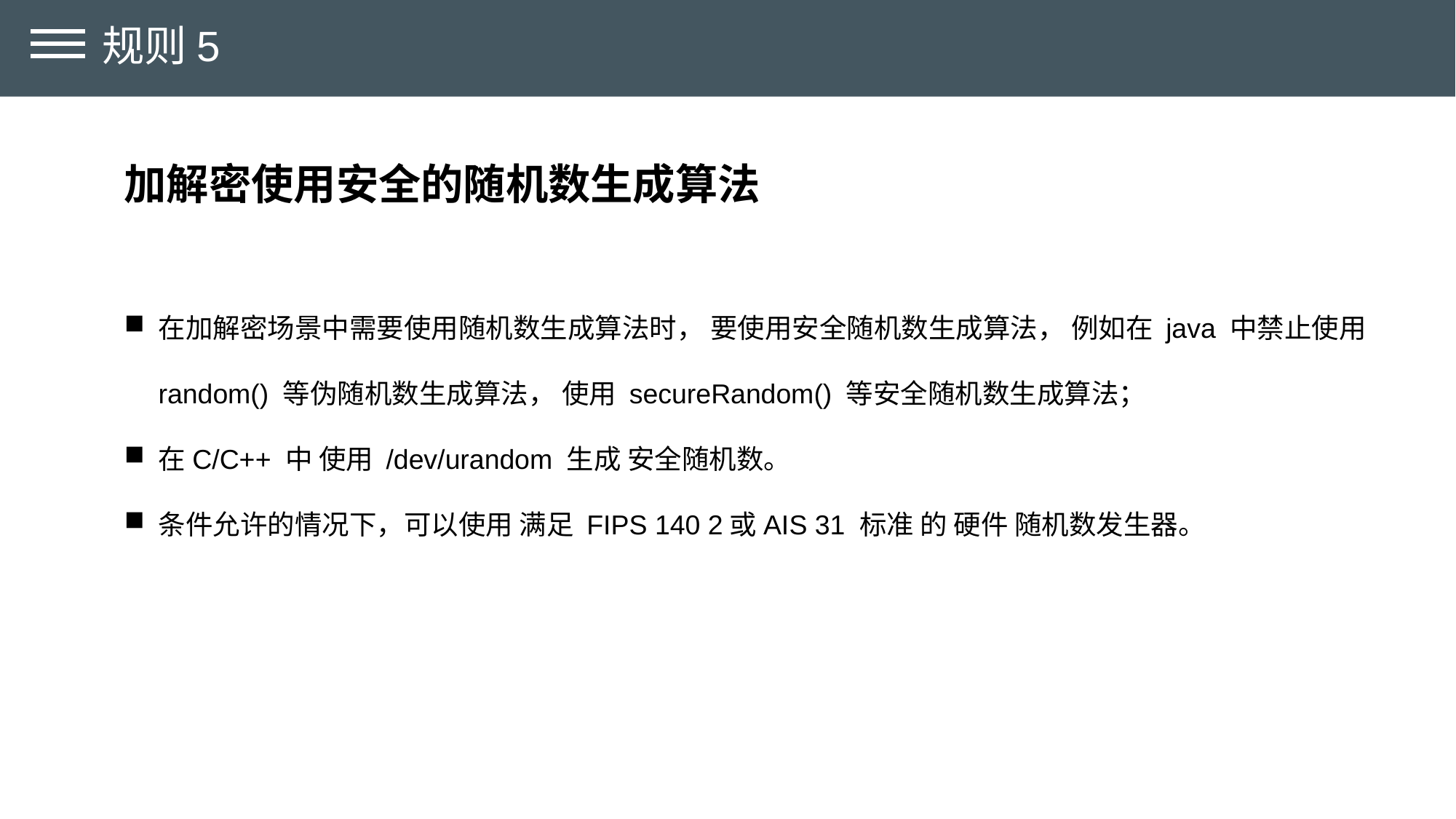

规则5
加解密使用安全的随机数生成算法
在加解密场景中需要使用随机数生成算法时， 要使用安全随机数生成算法， 例如在 java 中禁止使用 random() 等伪随机数生成算法， 使用 secureRandom() 等安全随机数生成算法；
在C/C++ 中 使用 /dev/urandom 生成 安全随机数。
条件允许的情况下，可以使用 满足 FIPS 140 2或AIS 31 标准 的 硬件 随机数发生器。